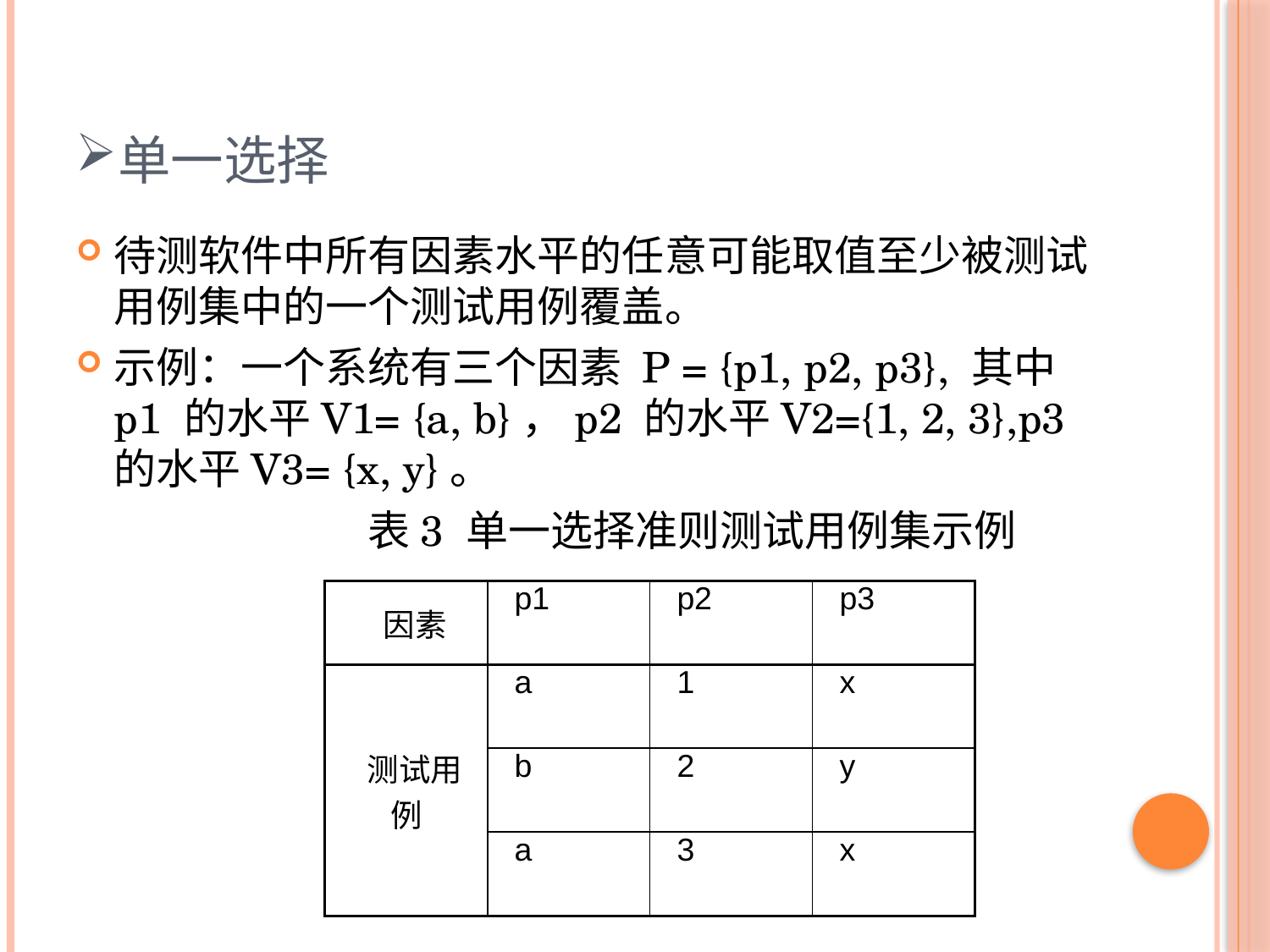

# 单一选择
待测软件中所有因素水平的任意可能取值至少被测试用例集中的一个测试用例覆盖。
示例：一个系统有三个因素 P = {p1, p2, p3}, 其中 p1 的水平V1= {a, b}，p2 的水平V2={1, 2, 3},p3 的水平V3= {x, y}。
			表3 单一选择准则测试用例集示例

| 因素 | p1 | p2 | p3 |
| --- | --- | --- | --- |
| 测试用例 | a | 1 | x |
|  | b | 2 | y |
|  | a | 3 | x |